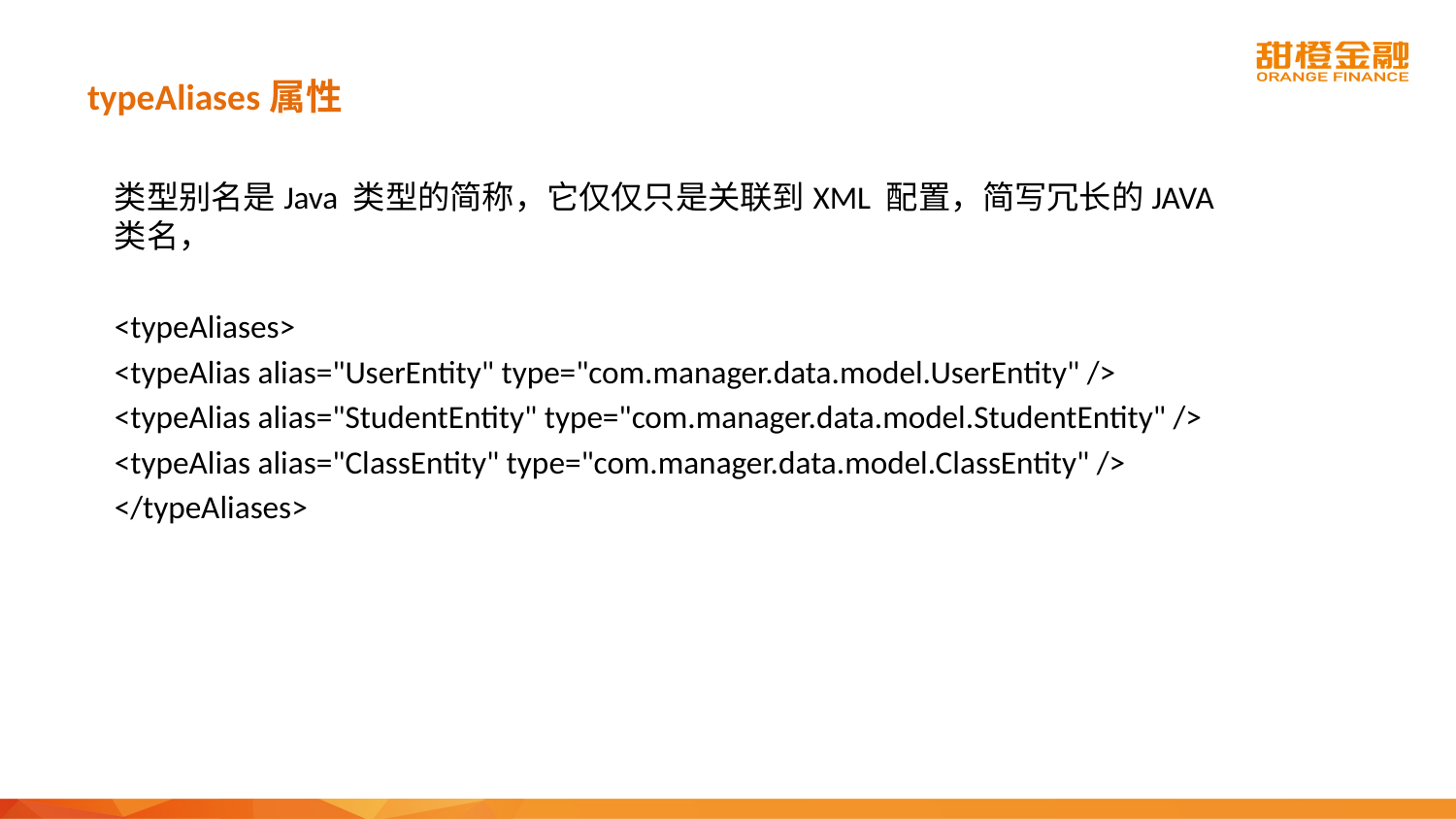

# typeAliases属性
类型别名是Java 类型的简称，它仅仅只是关联到XML 配置，简写冗长的JAVA 类名，

<typeAliases>
<typeAlias alias="UserEntity" type="com.manager.data.model.UserEntity" />
<typeAlias alias="StudentEntity" type="com.manager.data.model.StudentEntity" />
<typeAlias alias="ClassEntity" type="com.manager.data.model.ClassEntity" />
</typeAliases>